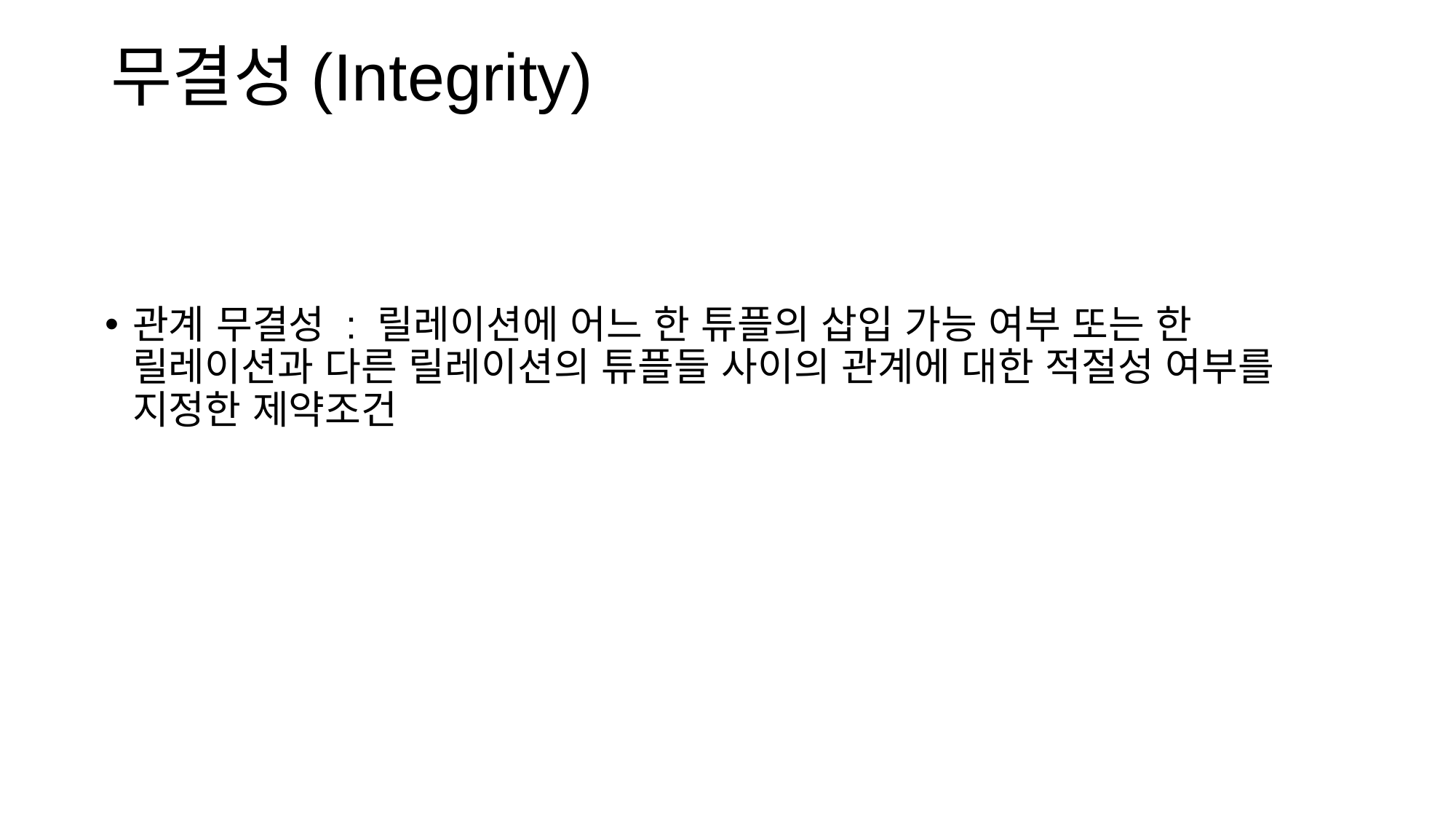

# 무결성(Integrity)
관계 무결성 : 릴레이션에 어느 한 튜플의 삽입 가능 여부 또는 한 릴레이션과 다른 릴레이션의 튜플들 사이의 관계에 대한 적절성 여부를 지정한 제약조건